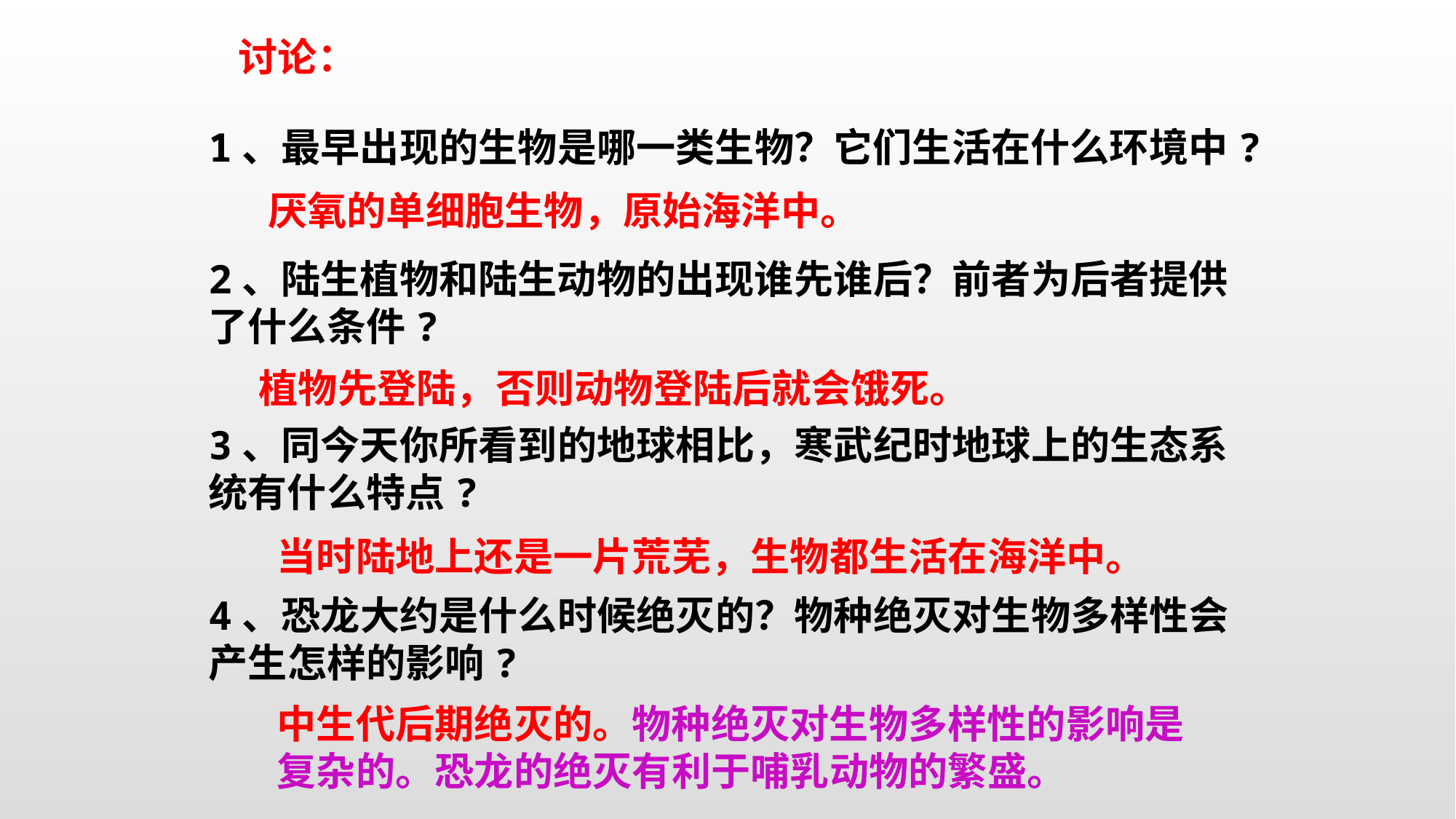

讨论：
1、最早出现的生物是哪一类生物？它们生活在什么环境中?

2、陆生植物和陆生动物的出现谁先谁后？前者为后者提供了什么条件?

3、同今天你所看到的地球相比，寒武纪时地球上的生态系统有什么特点?

4、恐龙大约是什么时候绝灭的？物种绝灭对生物多样性会产生怎样的影响?
厌氧的单细胞生物，原始海洋中。
植物先登陆，否则动物登陆后就会饿死。
当时陆地上还是一片荒芜，生物都生活在海洋中。
中生代后期绝灭的。物种绝灭对生物多样性的影响是复杂的。恐龙的绝灭有利于哺乳动物的繁盛。